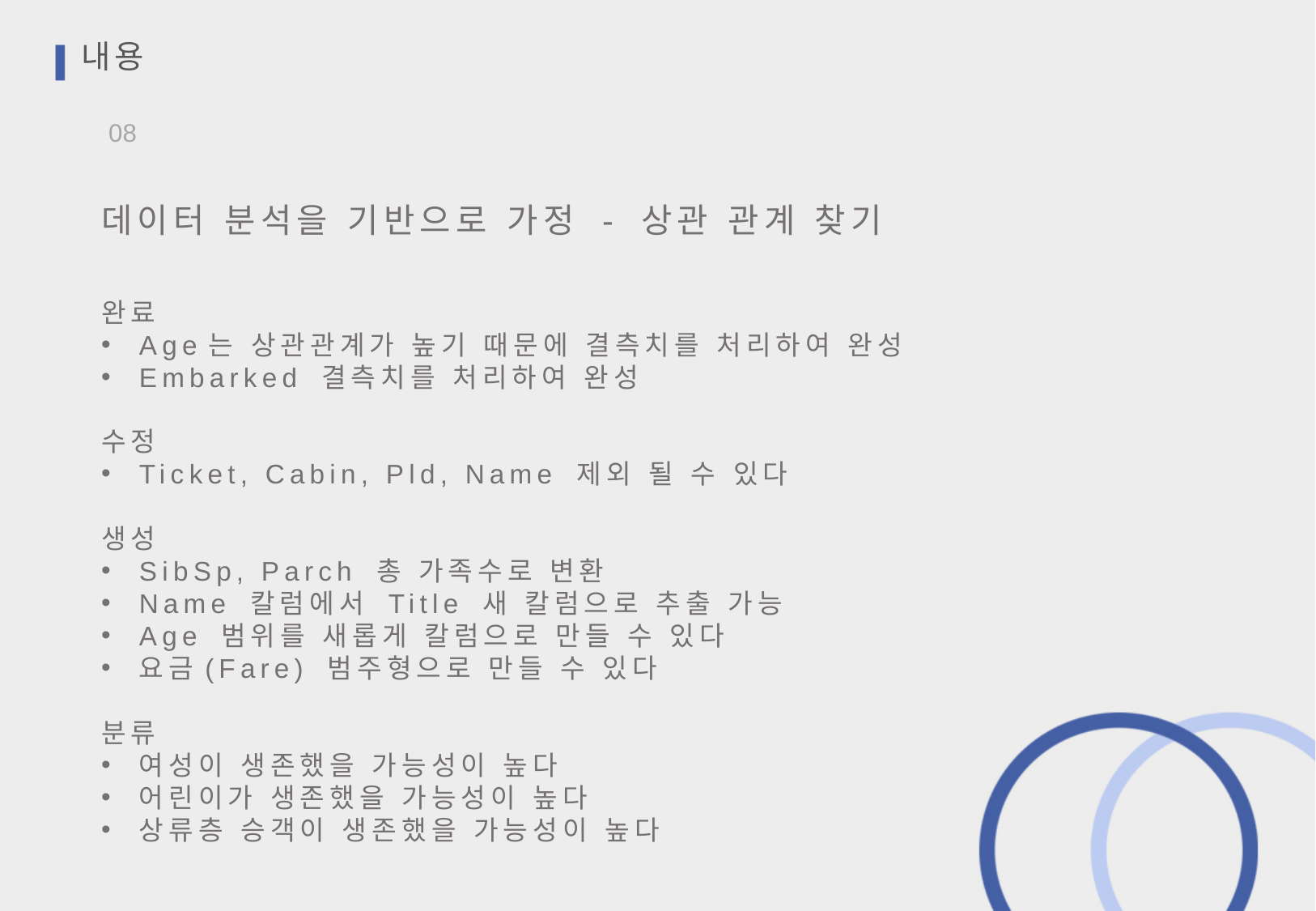

내 용
08
데이터 분석을 기반으로 가정 - 상관 관계 찾기
완료
Age는 상관관계가 높기 때문에 결측치를 처리하여 완성
Embarked 결측치를 처리하여 완성

수정
Ticket, Cabin, Pld, Name 제외 될 수 있다

생성
SibSp, Parch 총 가족수로 변환
Name 칼럼에서 Title 새 칼럼으로 추출 가능
Age 범위를 새롭게 칼럼으로 만들 수 있다
요금(Fare) 범주형으로 만들 수 있다

분류
여성이 생존했을 가능성이 높다
어린이가 생존했을 가능성이 높다
상류층 승객이 생존했을 가능성이 높다